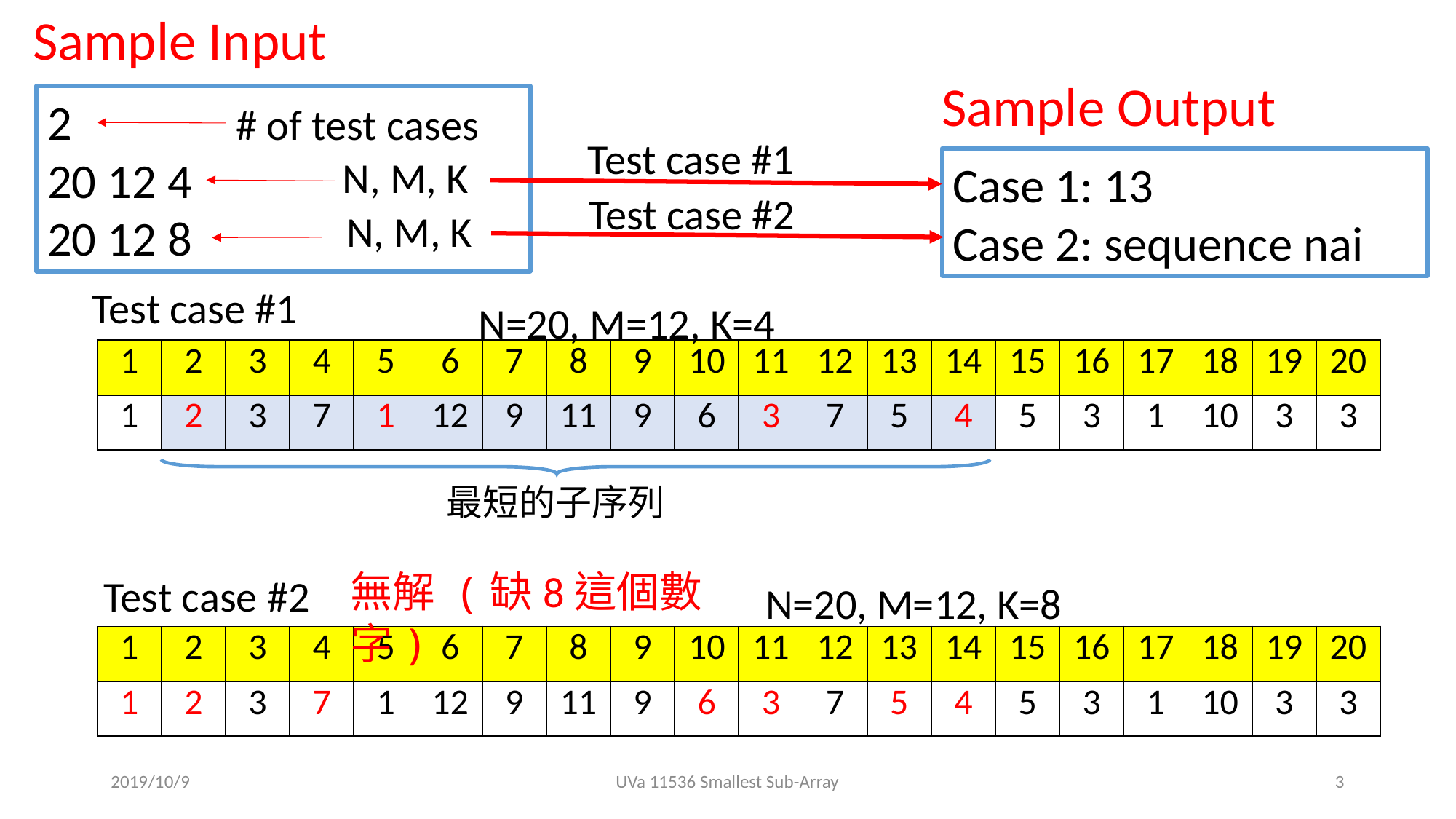

Sample Input

Sample Output
2
20 12 4
20 12 8
# of test cases
Test case #1
N, M, K
Case 1: 13
Case 2: sequence nai
Test case #2
N, M, K
Test case #1
N=20, M=12, K=4
| 1 | 2 | 3 | 4 | 5 | 6 | 7 | 8 | 9 | 10 | 11 | 12 | 13 | 14 | 15 | 16 | 17 | 18 | 19 | 20 |
| --- | --- | --- | --- | --- | --- | --- | --- | --- | --- | --- | --- | --- | --- | --- | --- | --- | --- | --- | --- |
| 1 | 2 | 3 | 7 | 1 | 12 | 9 | 11 | 9 | 6 | 3 | 7 | 5 | 4 | 5 | 3 | 1 | 10 | 3 | 3 |
最短的子序列
無解 (缺8這個數字)
Test case #2
N=20, M=12, K=8
| 1 | 2 | 3 | 4 | 5 | 6 | 7 | 8 | 9 | 10 | 11 | 12 | 13 | 14 | 15 | 16 | 17 | 18 | 19 | 20 |
| --- | --- | --- | --- | --- | --- | --- | --- | --- | --- | --- | --- | --- | --- | --- | --- | --- | --- | --- | --- |
| 1 | 2 | 3 | 7 | 1 | 12 | 9 | 11 | 9 | 6 | 3 | 7 | 5 | 4 | 5 | 3 | 1 | 10 | 3 | 3 |
2019/10/9
UVa 11536 Smallest Sub-Array
3